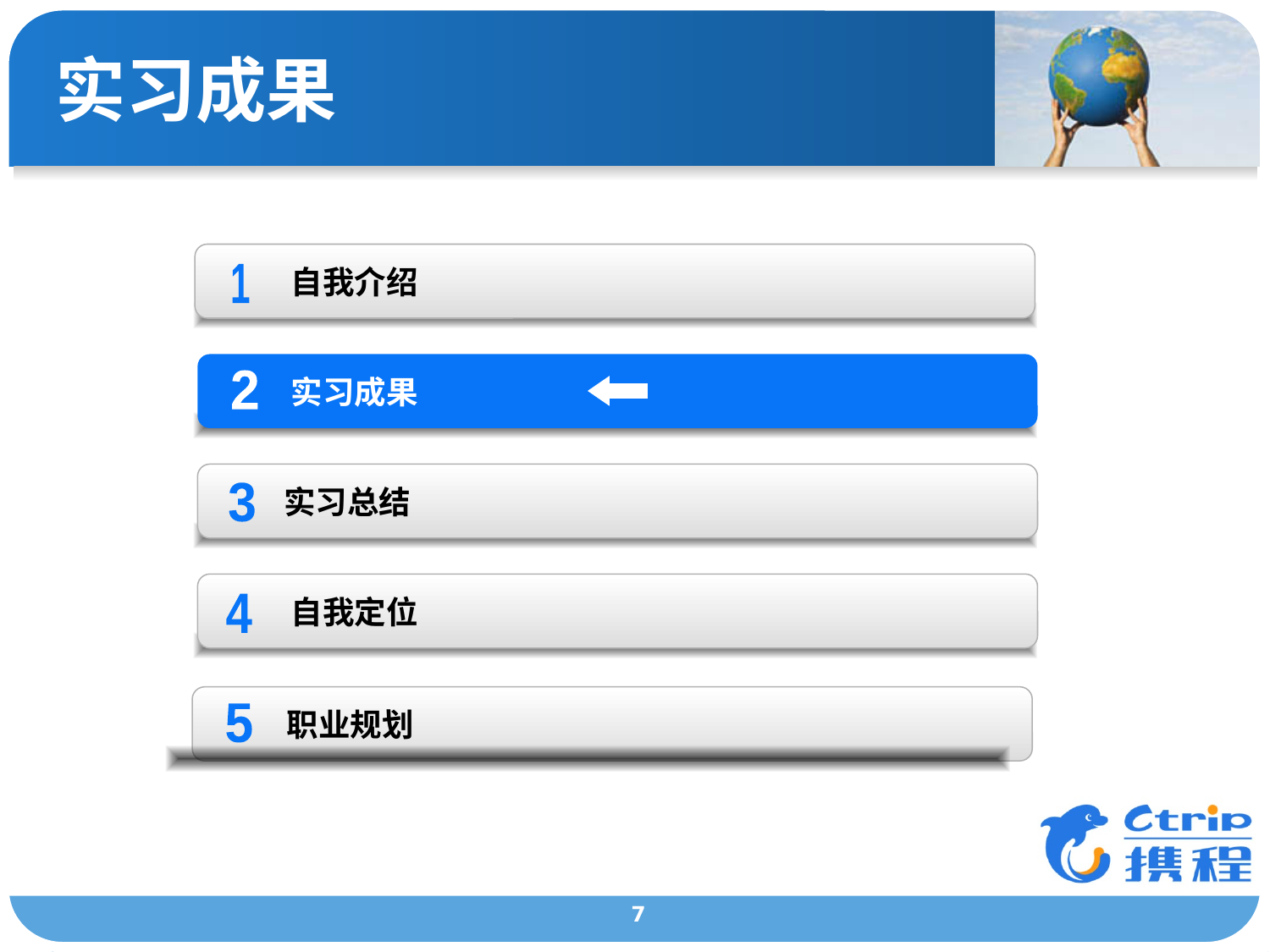

# 实习成果

自我介绍
1

实习成果
2

实习总结
3

自我定位
4

 职业规划
5

7